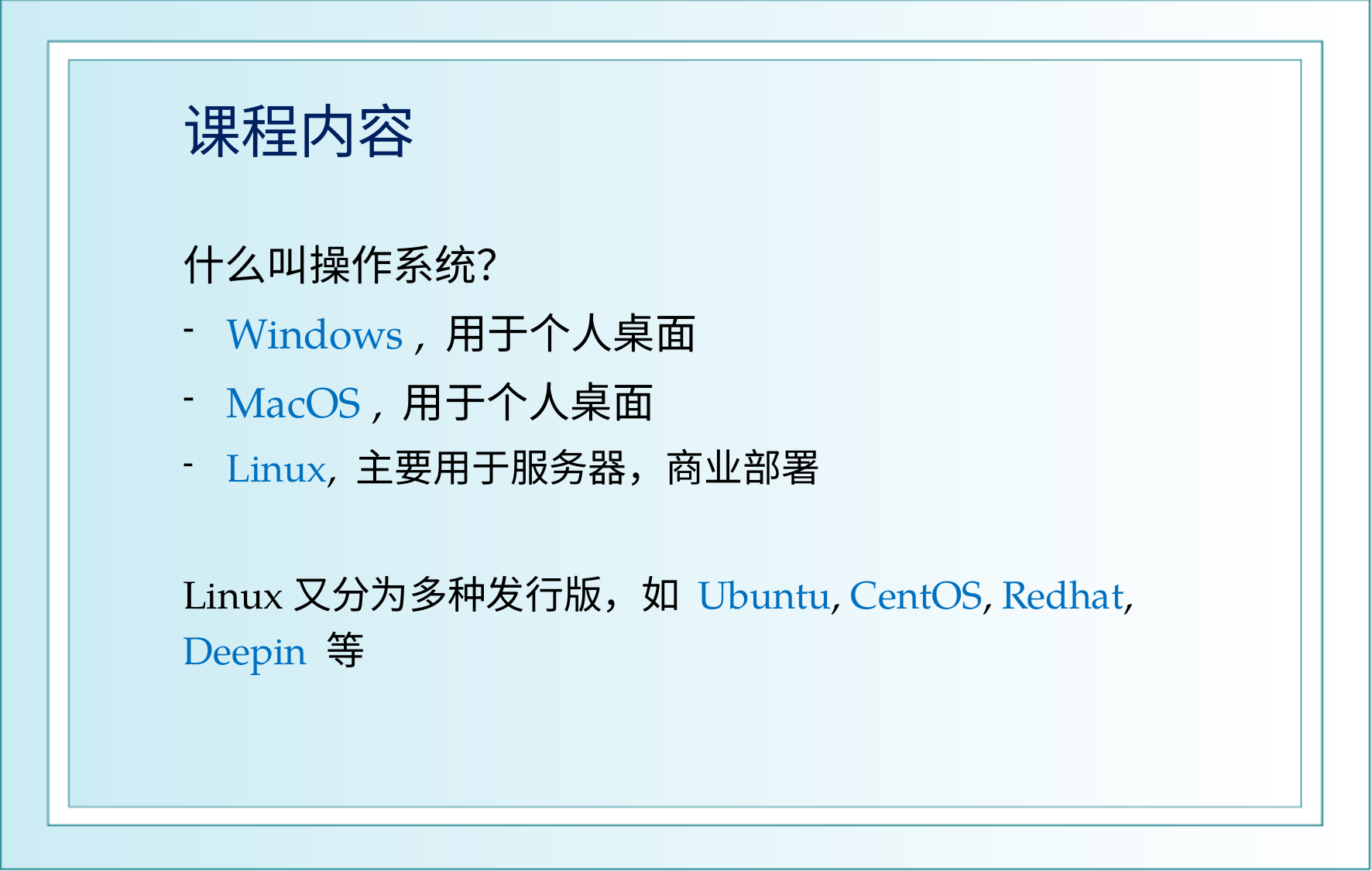

# 课程内容
什么叫操作系统？
Windows , 用于个人桌面
MacOS , 用于个人桌面
Linux, 主要用于服务器，商业部署

Linux又分为多种发行版，如 Ubuntu, CentOS, Redhat, Deepin 等